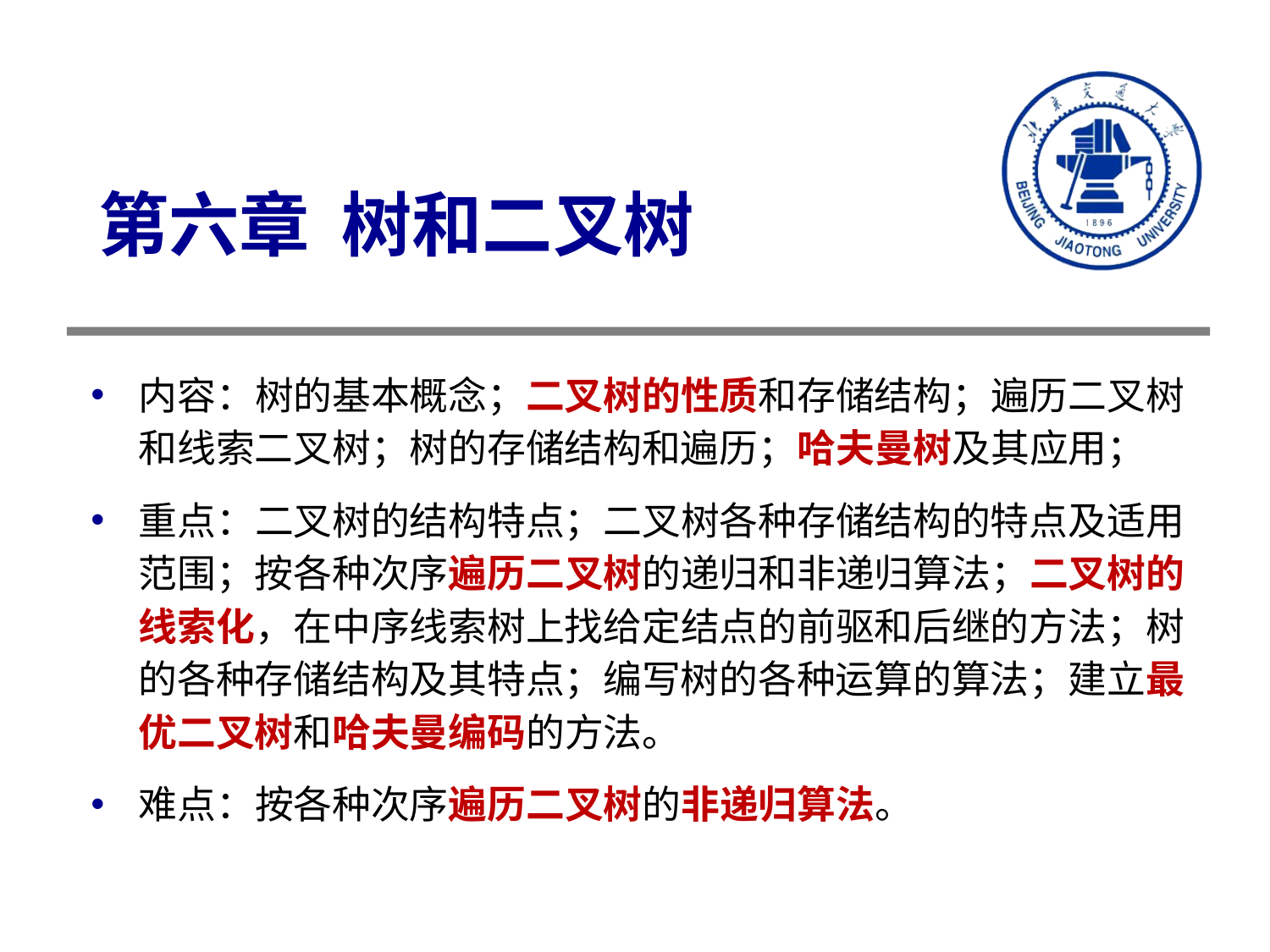

# 第六章  树和二叉树
内容：树的基本概念；二叉树的性质和存储结构；遍历二叉树和线索二叉树；树的存储结构和遍历；哈夫曼树及其应用；
重点：二叉树的结构特点；二叉树各种存储结构的特点及适用范围；按各种次序遍历二叉树的递归和非递归算法；二叉树的线索化，在中序线索树上找给定结点的前驱和后继的方法；树的各种存储结构及其特点；编写树的各种运算的算法；建立最优二叉树和哈夫曼编码的方法。
难点：按各种次序遍历二叉树的非递归算法。